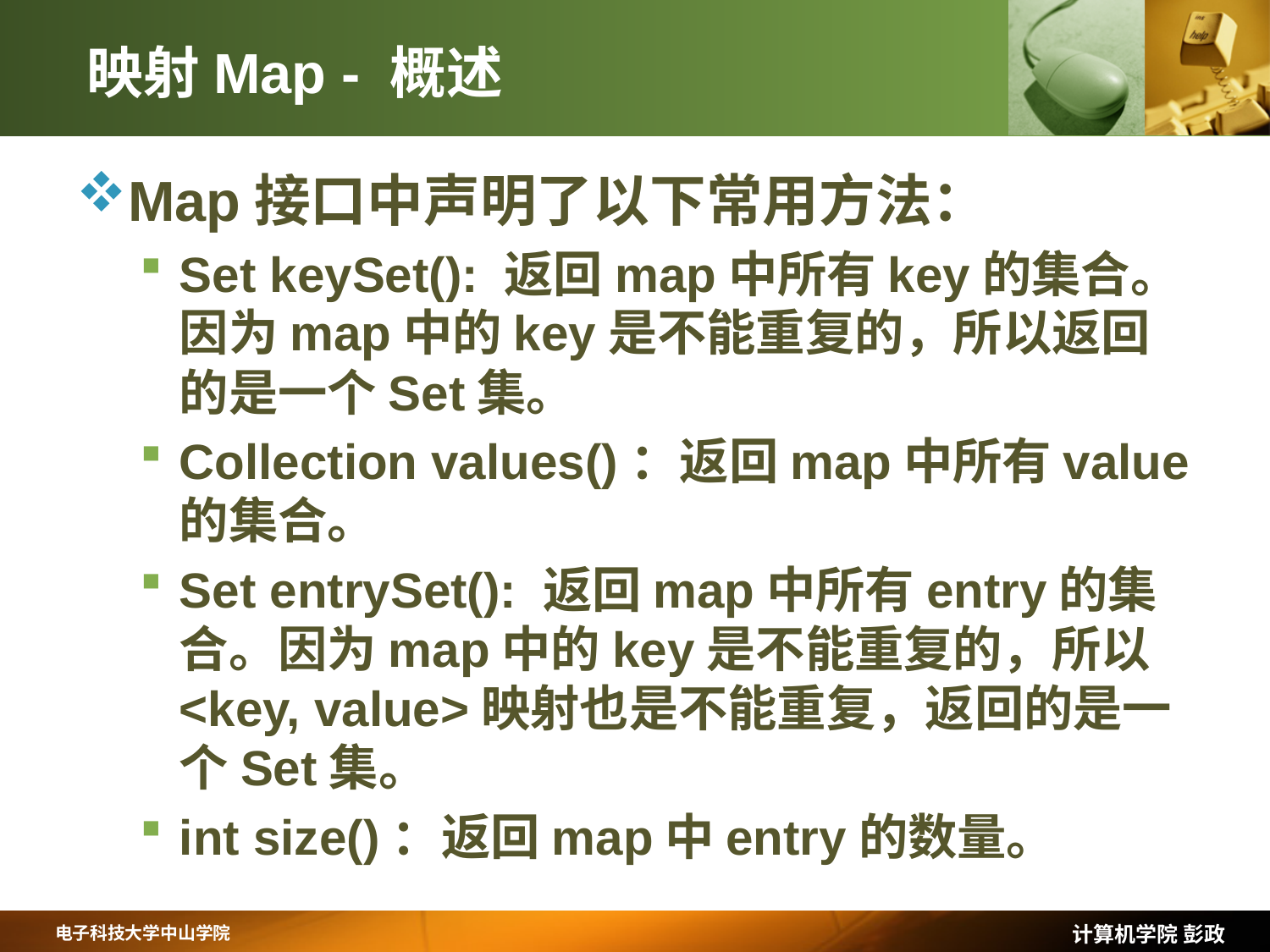

# 映射Map - 概述
Map接口中声明了以下常用方法：
Set keySet(): 返回map中所有key的集合。因为map中的key是不能重复的，所以返回的是一个Set集。
Collection values()：返回map中所有value的集合。
Set entrySet(): 返回map中所有entry的集合。因为map中的key是不能重复的，所以<key, value>映射也是不能重复，返回的是一个Set集。
int size()：返回map中entry的数量。
计算机学院 彭政
电子科技大学中山学院